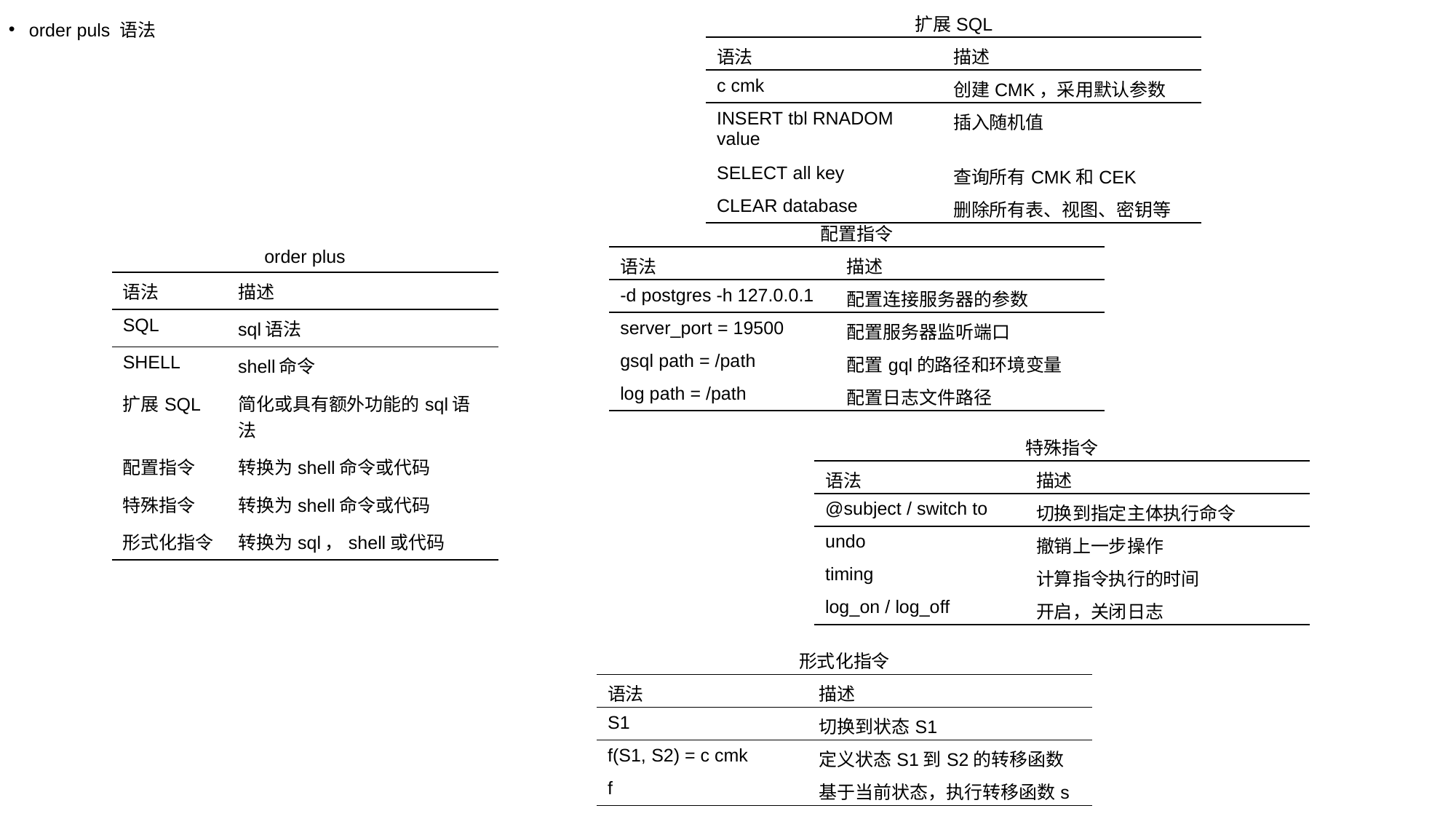

| 扩展SQL |  |
| --- | --- |
| 语法 | 描述 |
| c cmk | 创建CMK，采用默认参数 |
| INSERT tbl RNADOM value | 插入随机值 |
| SELECT all key | 查询所有CMK和CEK |
| CLEAR database | 删除所有表、视图、密钥等 |
order puls 语法
| 配置指令 |  |
| --- | --- |
| 语法 | 描述 |
| -d postgres -h 127.0.0.1 | 配置连接服务器的参数 |
| server\_port = 19500 | 配置服务器监听端口 |
| gsql path = /path | 配置gql的路径和环境变量 |
| log path = /path | 配置日志文件路径 |
| order plus |  |
| --- | --- |
| 语法 | 描述 |
| SQL | sql语法 |
| SHELL | shell命令 |
| 扩展SQL | 简化或具有额外功能的sql语法 |
| 配置指令 | 转换为shell命令或代码 |
| 特殊指令 | 转换为shell命令或代码 |
| 形式化指令 | 转换为sql，shell或代码 |
| 特殊指令 |  |
| --- | --- |
| 语法 | 描述 |
| @subject / switch to | 切换到指定主体执行命令 |
| undo | 撤销上一步操作 |
| timing | 计算指令执行的时间 |
| log\_on / log\_off | 开启，关闭日志 |
| 形式化指令 |  |
| --- | --- |
| 语法 | 描述 |
| S1 | 切换到状态S1 |
| f(S1, S2) = c cmk | 定义状态S1到S2的转移函数 |
| f | 基于当前状态，执行转移函数s |